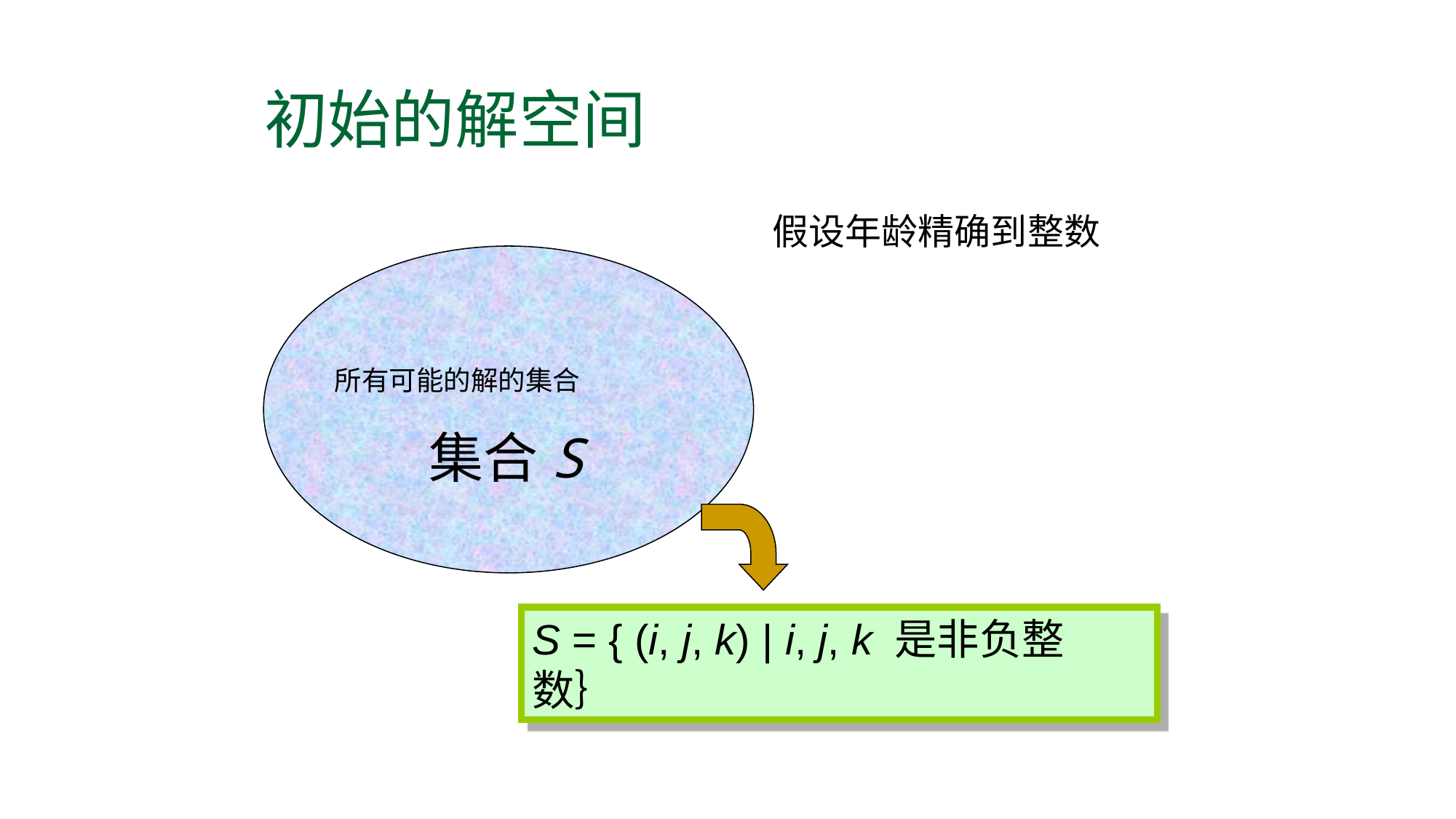

# 初始的解空间
假设年龄精确到整数

所有可能的解的集合
集合S

S = { (i, j, k) | i, j, k 是非负整数｝